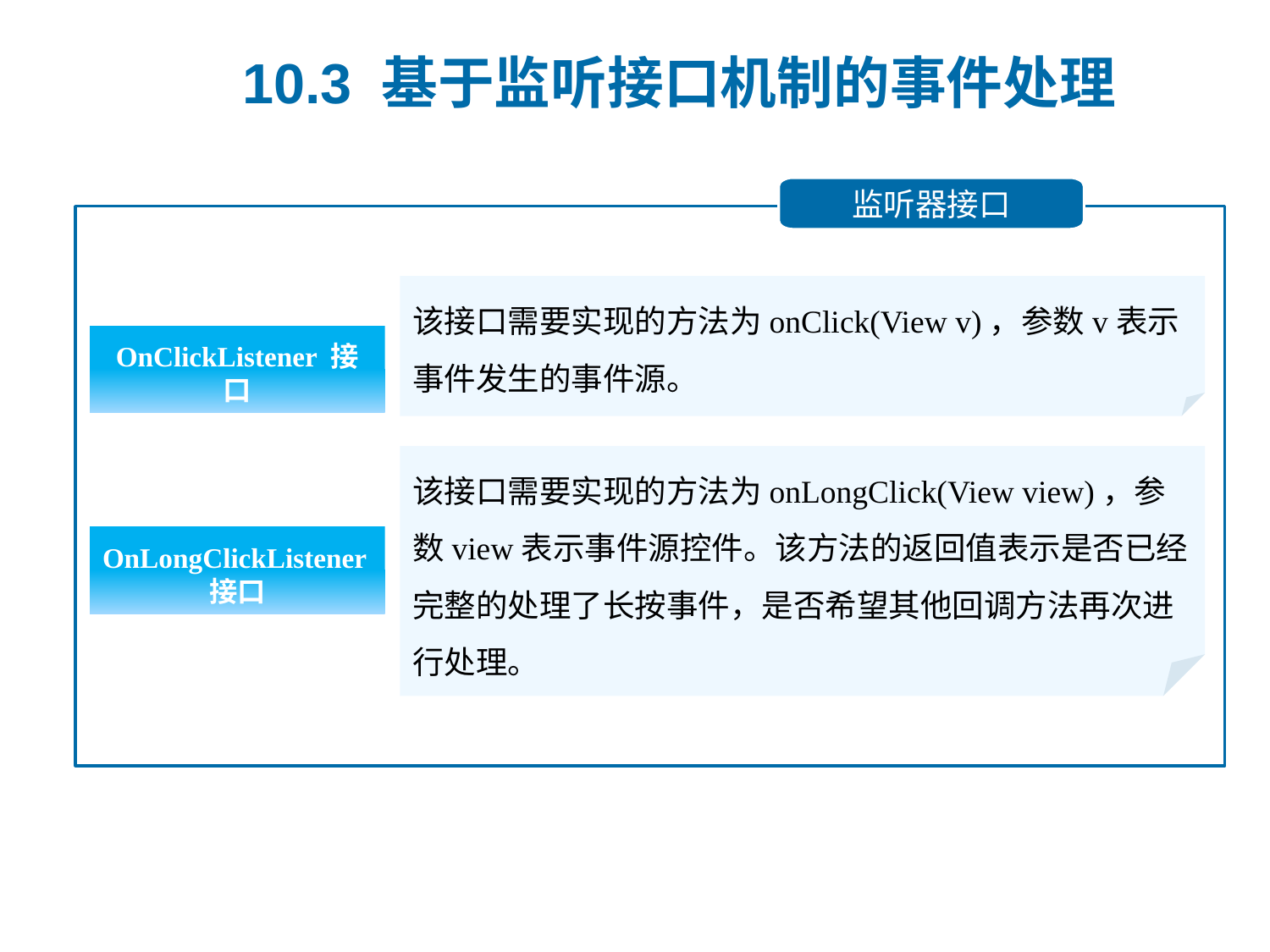

10.3 基于监听接口机制的事件处理
监听器接口

该接口需要实现的方法为onClick(View v)，参数v表示事件发生的事件源。

OnClickListener 接口
该接口需要实现的方法为onLongClick(View view)，参数view表示事件源控件。该方法的返回值表示是否已经完整的处理了长按事件，是否希望其他回调方法再次进行处理。

OnLongClickListener接口